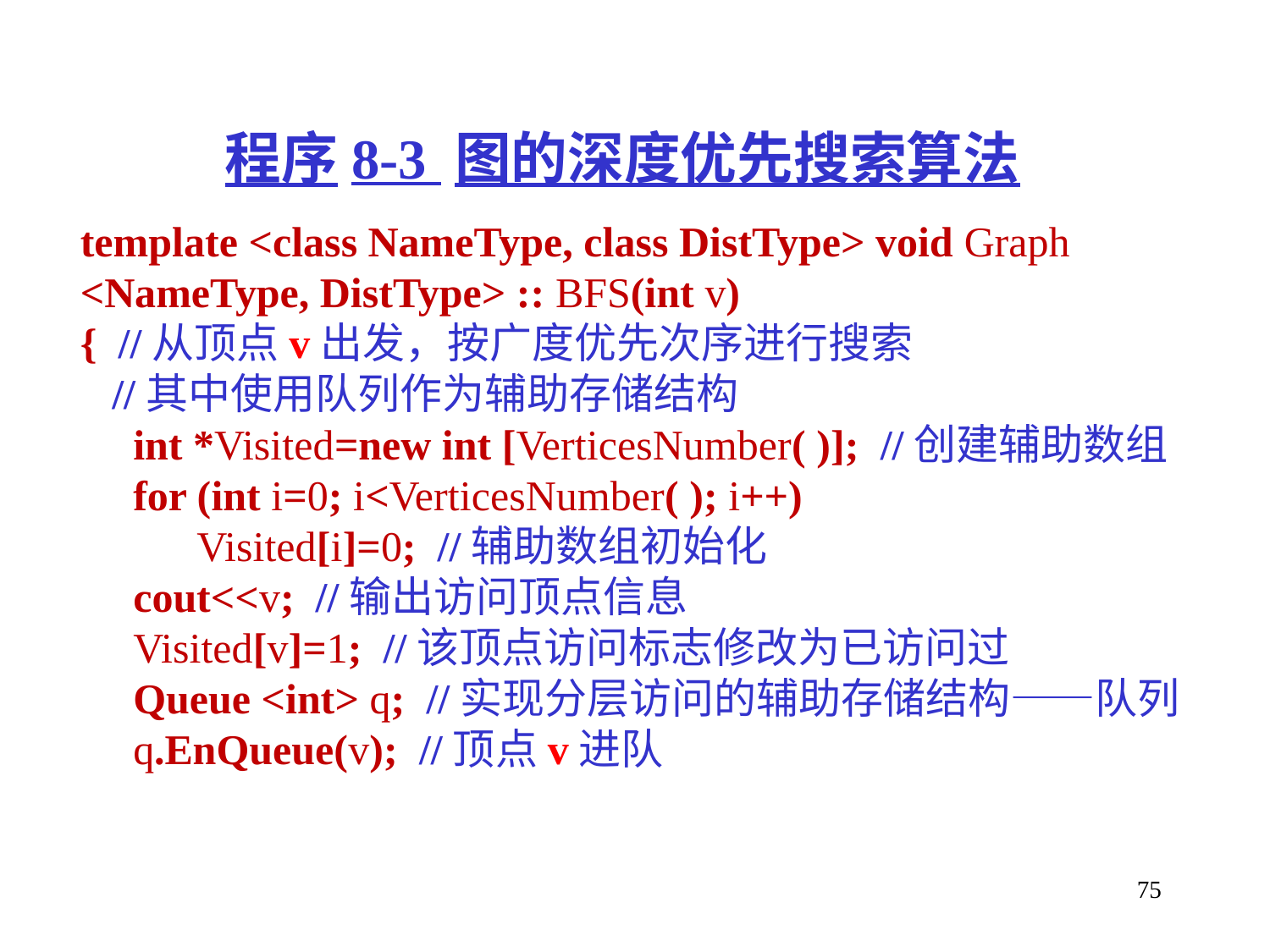

程序8-3 图的深度优先搜索算法
template <class NameType, class DistType> void Graph <NameType, DistType> :: BFS(int v)
{  //从顶点v出发，按广度优先次序进行搜索
   //其中使用队列作为辅助存储结构
     int *Visited=new int [VerticesNumber( )];  //创建辅助数组
     for (int i=0; i<VerticesNumber( ); i++)
           Visited[i]=0;  //辅助数组初始化
     cout<<v;  //输出访问顶点信息
     Visited[v]=1;  //该顶点访问标志修改为已访问过
     Queue <int> q;  //实现分层访问的辅助存储结构——队列
     q.EnQueue(v);  //顶点v进队
75